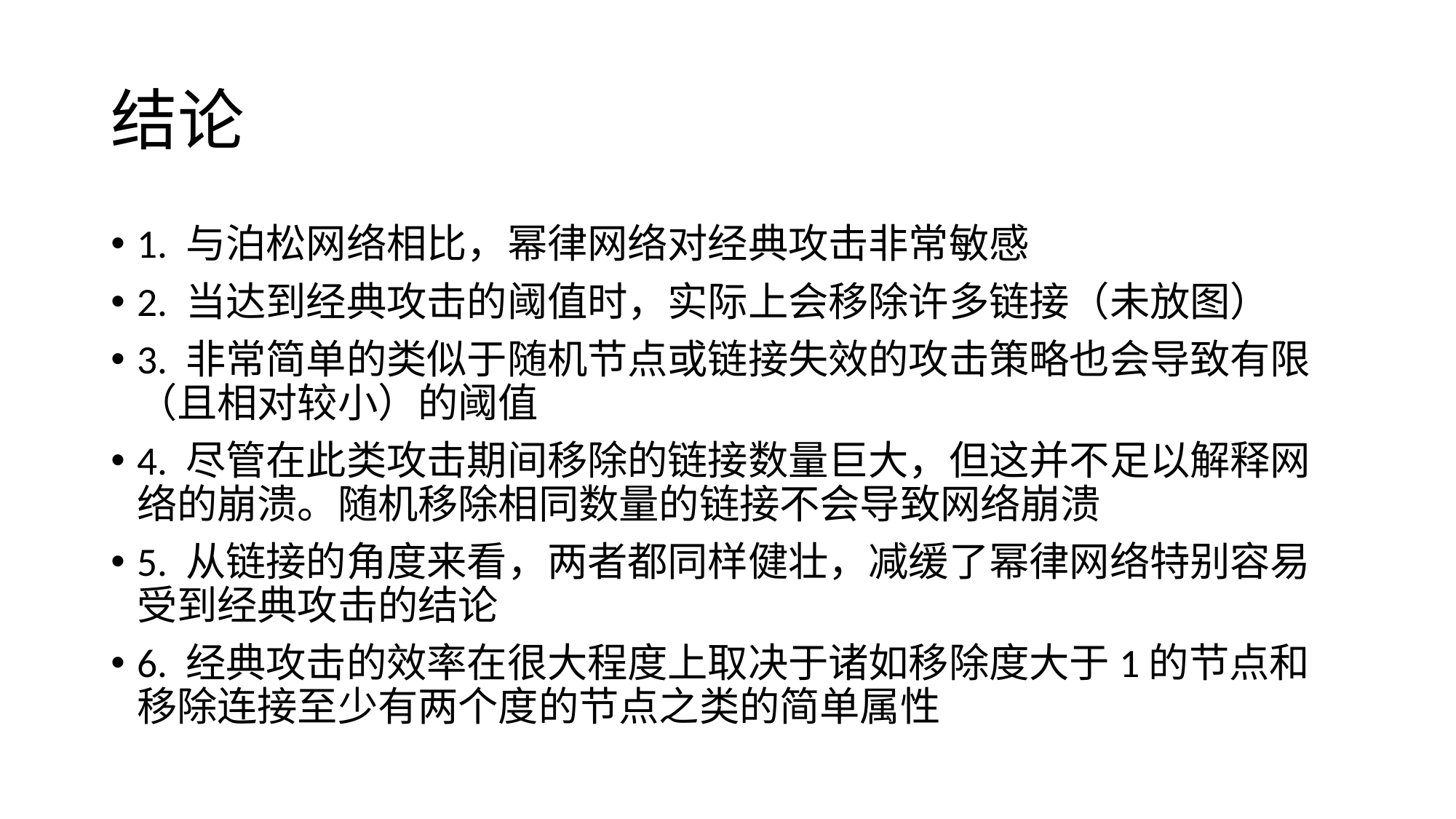

# 结论
1. 与泊松网络相比，幂律网络对经典攻击非常敏感
2. 当达到经典攻击的阈值时，实际上会移除许多链接（未放图）
3. 非常简单的类似于随机节点或链接失效的攻击策略也会导致有限（且相对较小）的阈值
4. 尽管在此类攻击期间移除的链接数量巨大，但这并不足以解释网络的崩溃。随机移除相同数量的链接不会导致网络崩溃
5. 从链接的角度来看，两者都同样健壮，减缓了幂律网络特别容易受到经典攻击的结论
6. 经典攻击的效率在很大程度上取决于诸如移除度大于1的节点和移除连接至少有两个度的节点之类的简单属性